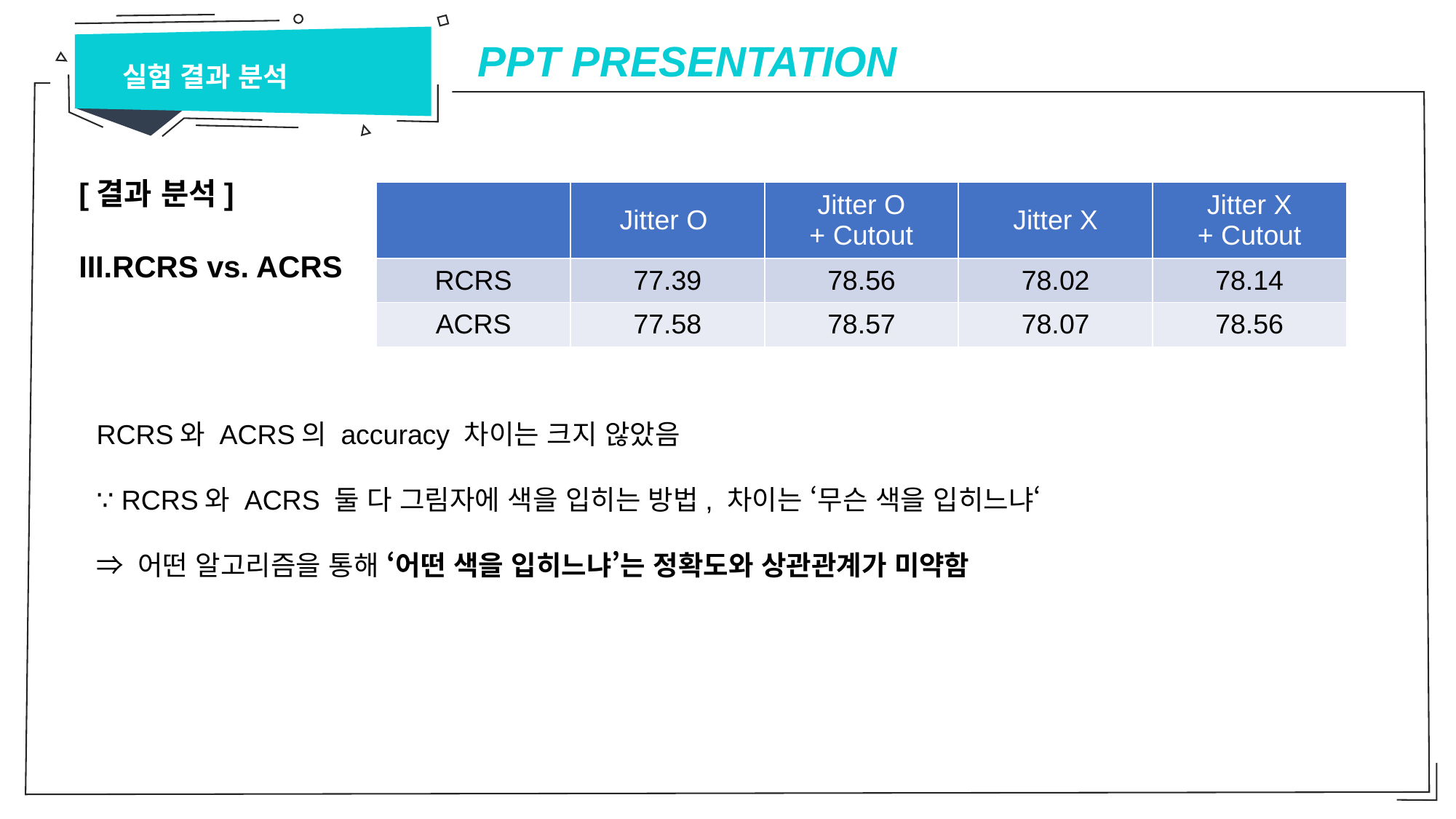

PPT PRESENTATION

실험 결과 분석

[결과 분석]

III.RCRS vs. ACRS

|  | Jitter O | Jitter O + Cutout | Jitter X | Jitter X + Cutout |
| --- | --- | --- | --- | --- |
| RCRS | 77.39 | 78.56 | 78.02 | 78.14 |
| ACRS | 77.58 | 78.57 | 78.07 | 78.56 |
RCRS와 ACRS의 accuracy 차이는 크지 않았음

∵ RCRS와 ACRS 둘 다 그림자에 색을 입히는 방법, 차이는 ‘무슨 색을 입히느냐‘

⇒ 어떤 알고리즘을 통해 ‘어떤 색을 입히느냐’는 정확도와 상관관계가 미약함